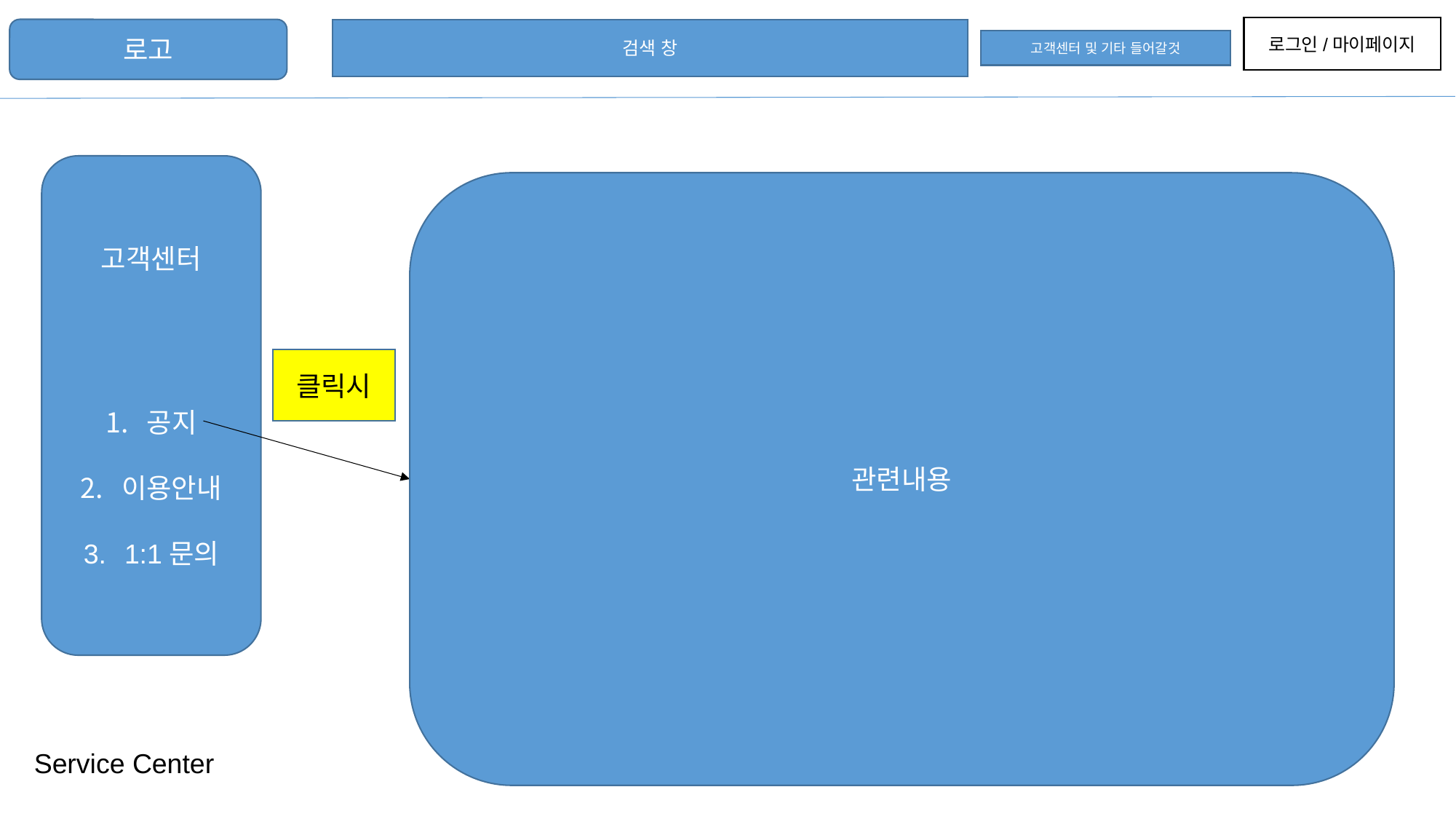

로그인/마이페이지
로고
검색 창
고객센터 및 기타 들어갈것
고객센터

공지

이용안내

1:1문의
관련내용
클릭시
Service Center